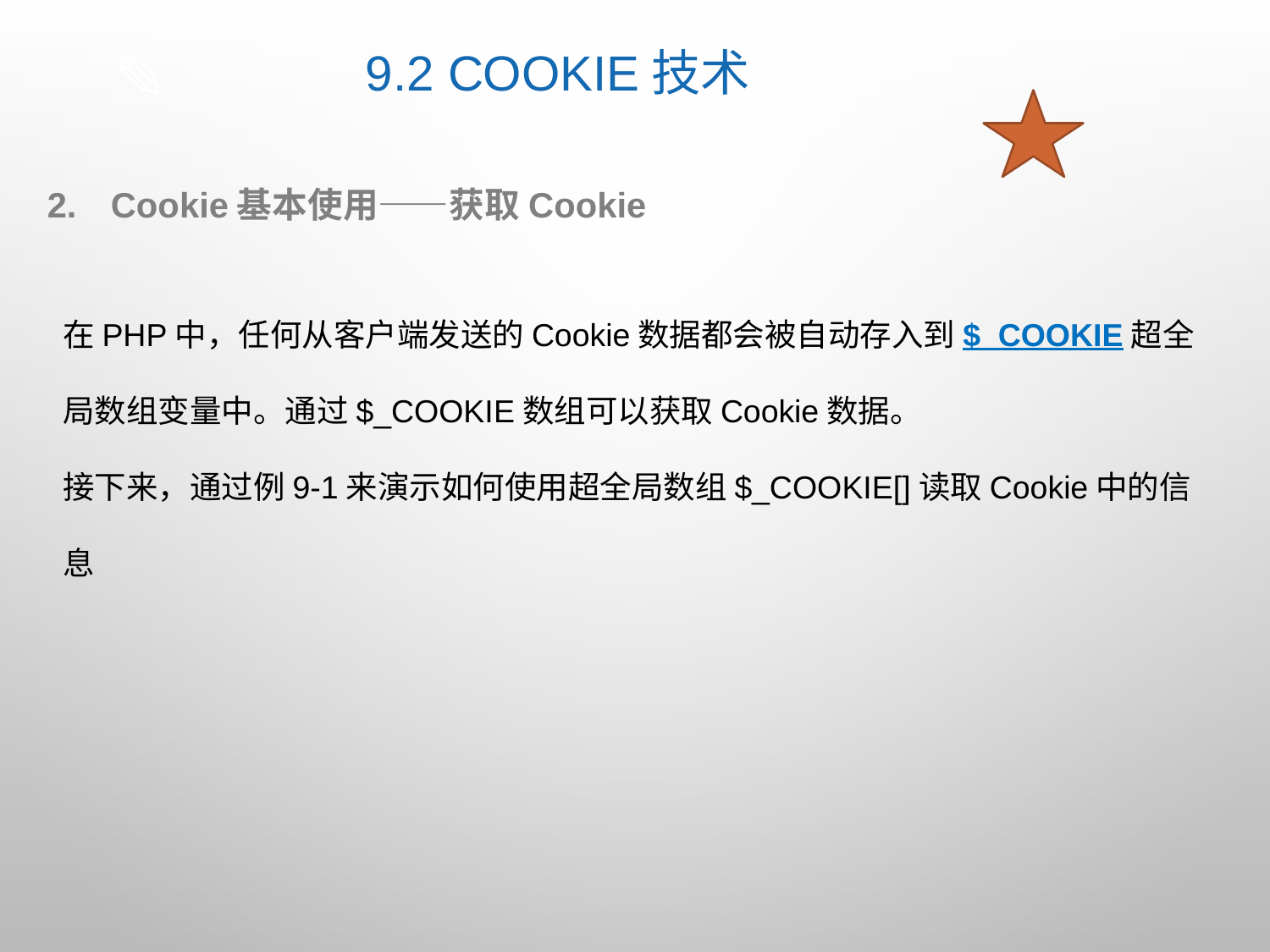

# 9.2 Cookie技术

Cookie基本使用——获取Cookie
在PHP中，任何从客户端发送的Cookie数据都会被自动存入到$_COOKIE超全局数组变量中。通过$_COOKIE数组可以获取Cookie数据。
接下来，通过例9-1来演示如何使用超全局数组$_COOKIE[]读取Cookie中的信息